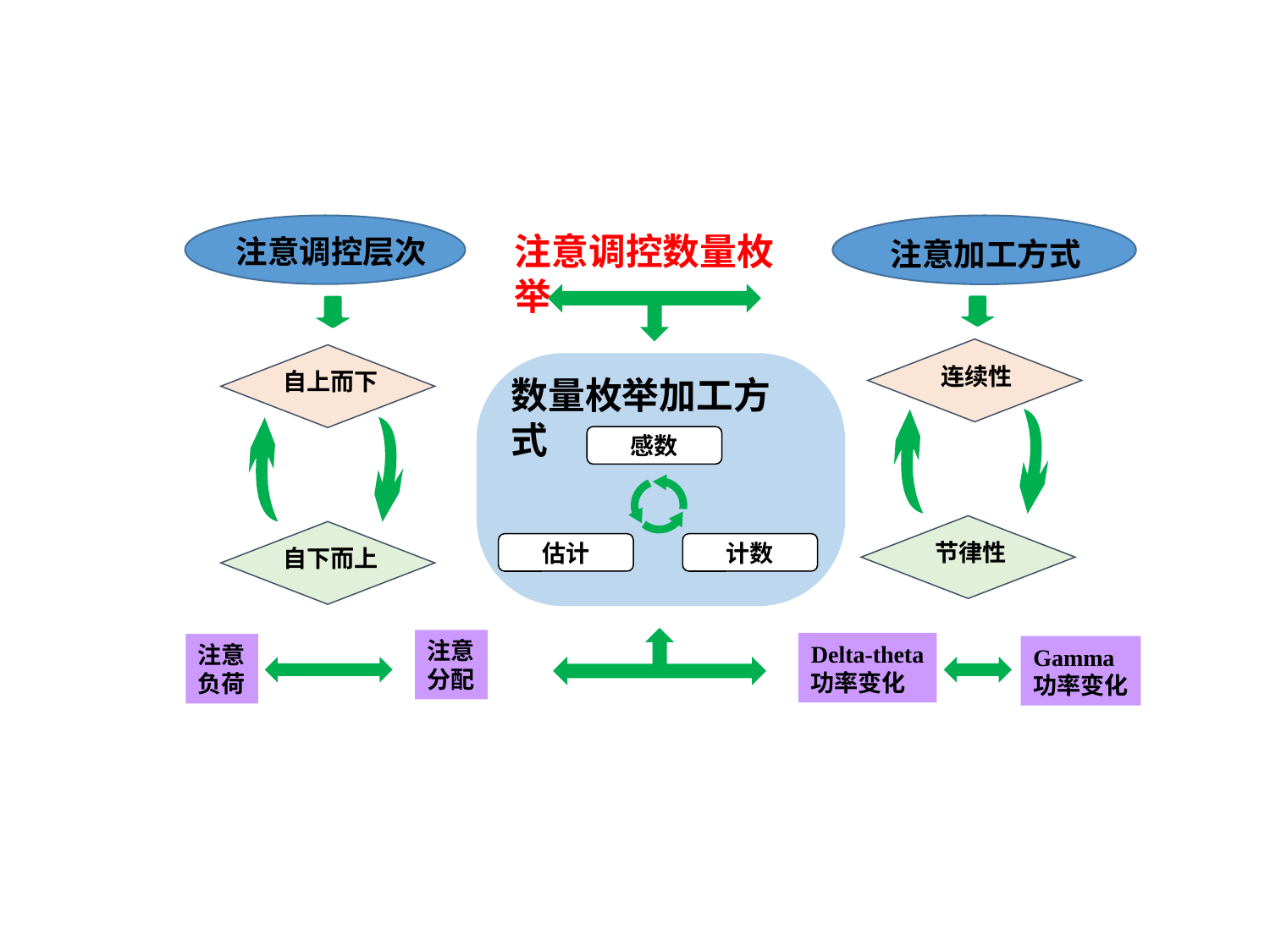

注意调控数量枚举
注意调控层次
注意加工方式

连续性
自上而下
数量枚举加工方式

感数

节律性
估计
计数
自下而上

注意
分配
Delta-theta
功率变化
注意
负荷
Gamma
功率变化